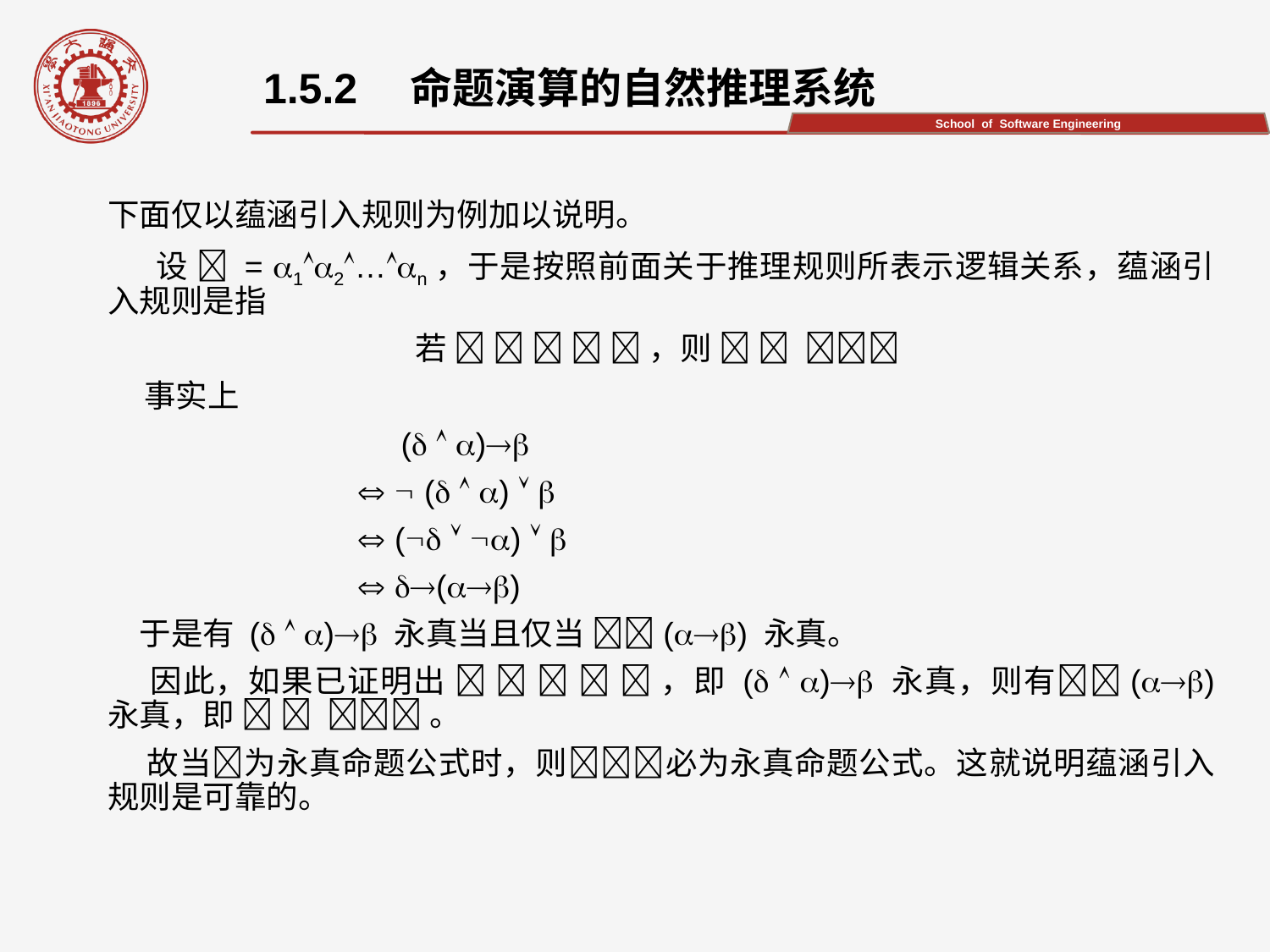

1.5.2　命题演算的自然推理系统
下面仅以蕴涵引入规则为例加以说明。
     设 δ = α1∧α2∧…∧αn，于是按照前面关于推理规则所表示逻辑关系，蕴涵引入规则是指
若 δ ∧ α ⇒ β ，则 δ ⇒  α→β
    事实上
                                 (δ ∧ α)→β
                            ⇔ ¬ (δ ∧ α) ∨ β
                            ⇔ (¬δ ∨ ¬α) ∨ β
                            ⇔ δ→(α→β)
　于是有 (δ ∧ α)→β 永真当且仅当 δ→(α→β) 永真。
    因此，如果已证明出 δ ∧ α ⇒ β ，即 (δ ∧ α)→β 永真，则有δ→(α→β) 永真，即 δ ⇒  α→β 。
    故当δ为永真命题公式时，则α→β必为永真命题公式。这就说明蕴涵引入规则是可靠的。